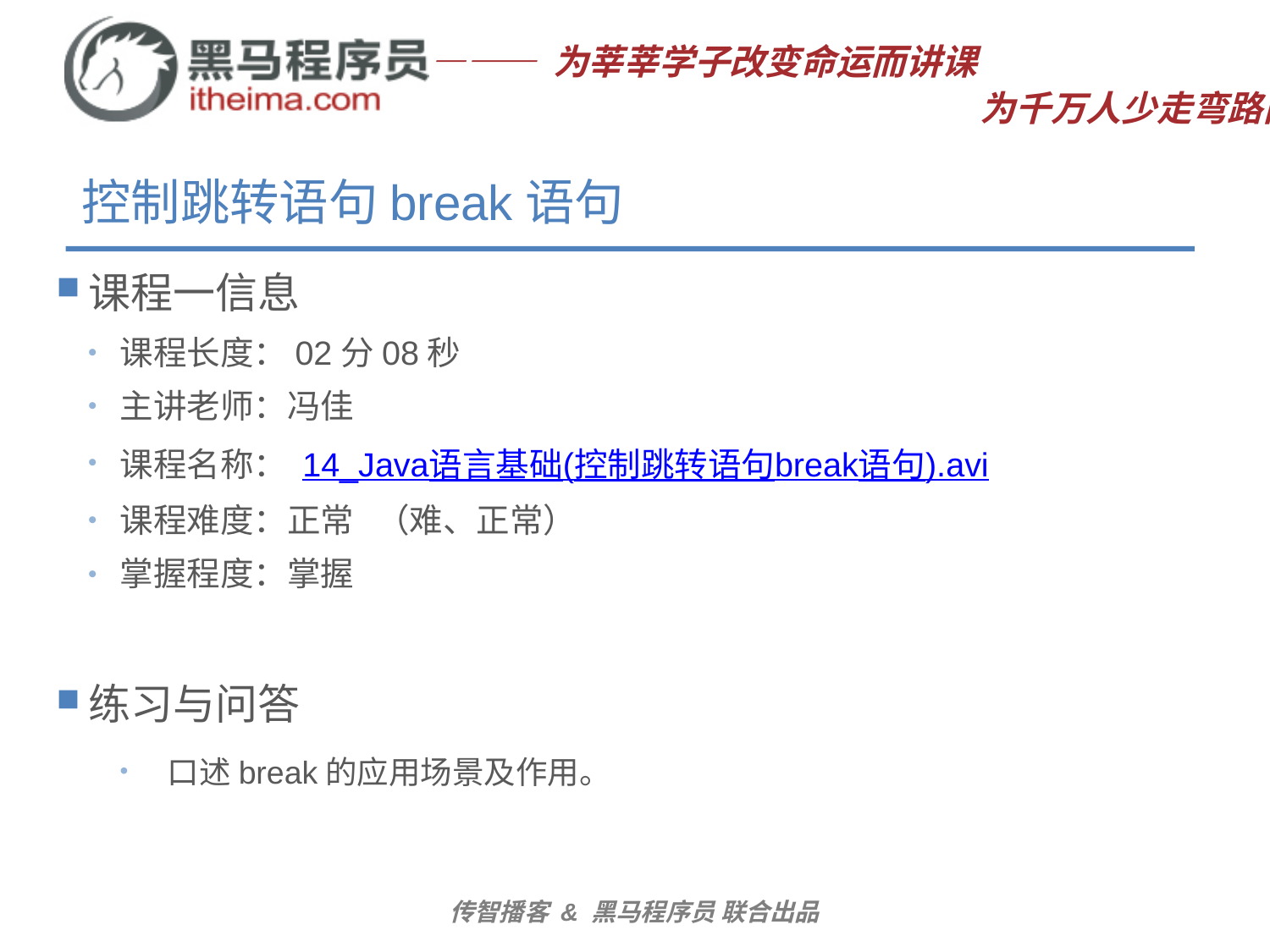

# 控制跳转语句break语句
课程一信息
课程长度：02分08秒
主讲老师：冯佳
课程名称： 14_Java语言基础(控制跳转语句break语句).avi
课程难度：正常   （难、正常）
掌握程度：掌握

练习与问答
口述break的应用场景及作用。